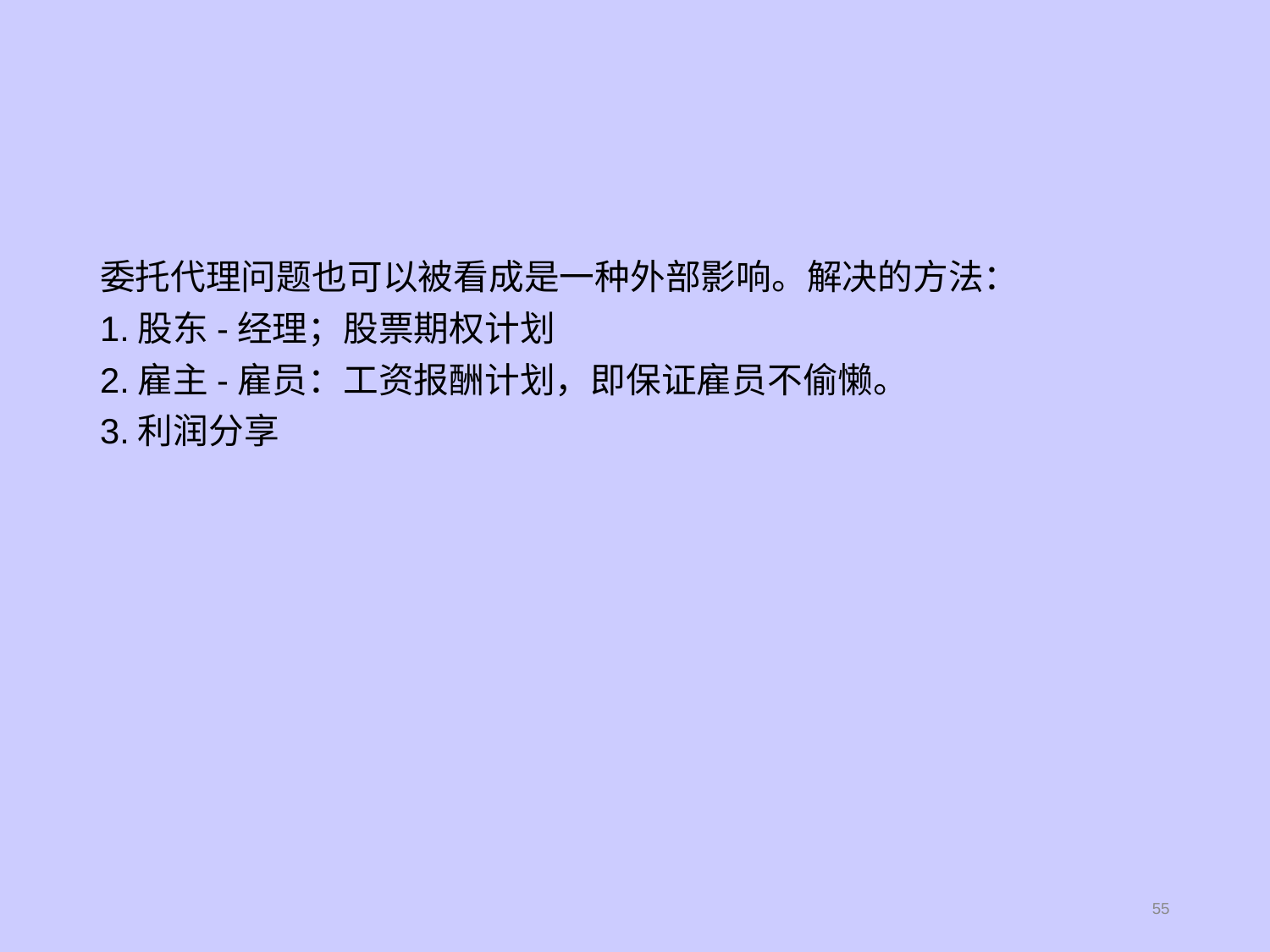

#
委托代理问题也可以被看成是一种外部影响。解决的方法：
1.股东-经理；股票期权计划
2.雇主-雇员：工资报酬计划，即保证雇员不偷懒。
3.利润分享
55